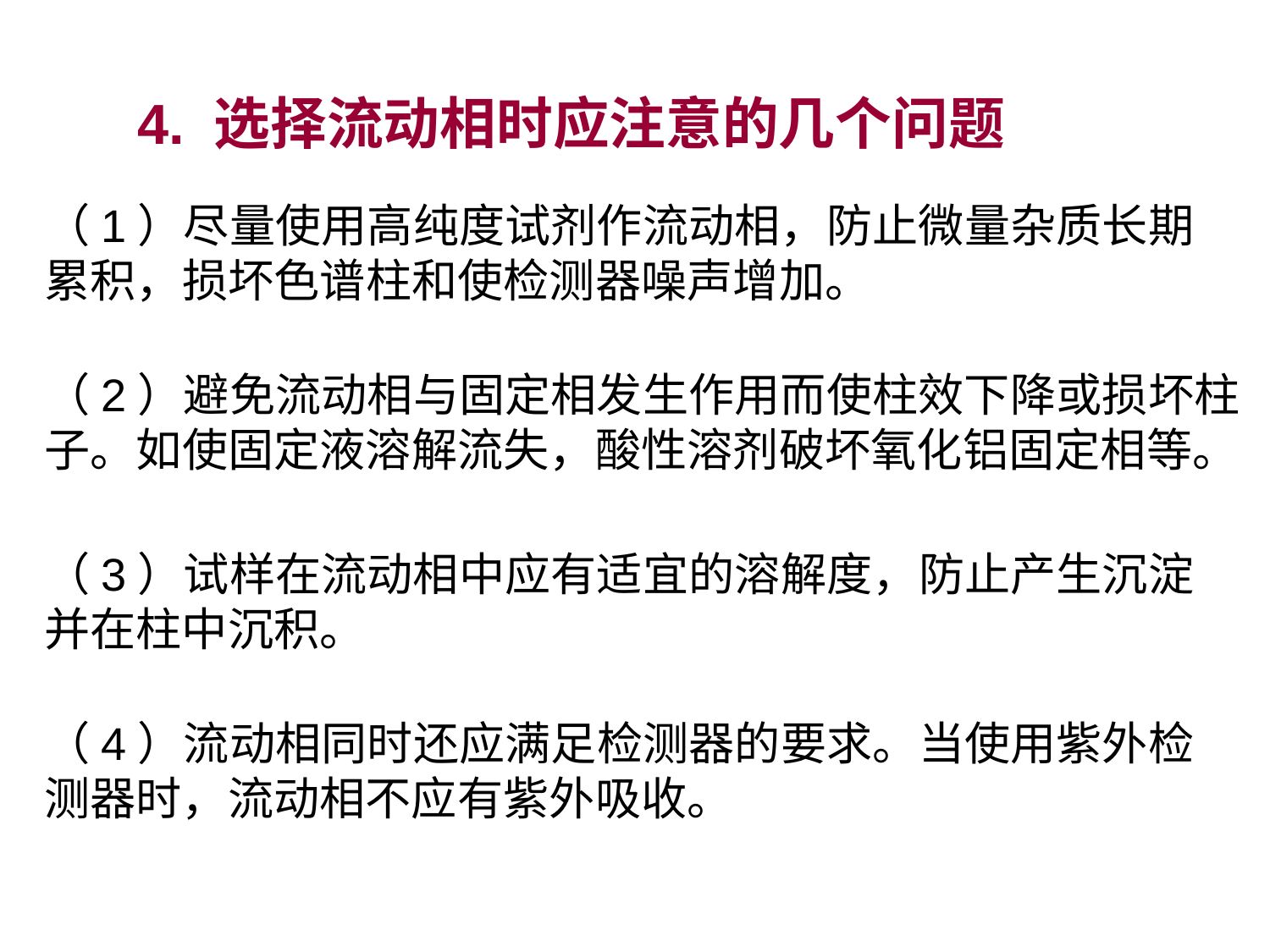

# 4. 选择流动相时应注意的几个问题
（1）尽量使用高纯度试剂作流动相，防止微量杂质长期累积，损坏色谱柱和使检测器噪声增加。
（2）避免流动相与固定相发生作用而使柱效下降或损坏柱子。如使固定液溶解流失，酸性溶剂破坏氧化铝固定相等。
（3）试样在流动相中应有适宜的溶解度，防止产生沉淀并在柱中沉积。
（4）流动相同时还应满足检测器的要求。当使用紫外检测器时，流动相不应有紫外吸收。